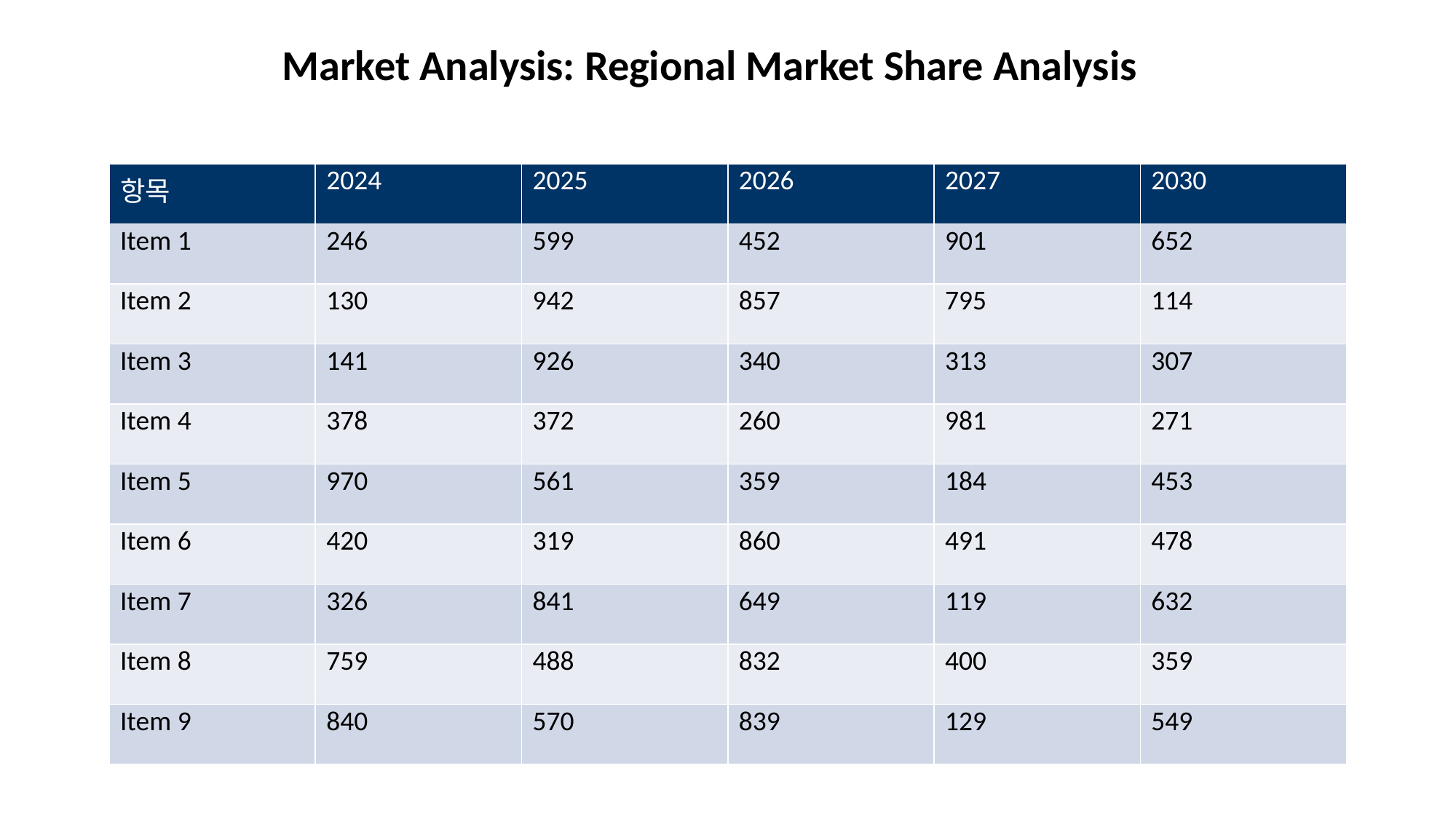

Market Analysis: Regional Market Share Analysis
#
| 항목 | 2024 | 2025 | 2026 | 2027 | 2030 |
| --- | --- | --- | --- | --- | --- |
| Item 1 | 246 | 599 | 452 | 901 | 652 |
| Item 2 | 130 | 942 | 857 | 795 | 114 |
| Item 3 | 141 | 926 | 340 | 313 | 307 |
| Item 4 | 378 | 372 | 260 | 981 | 271 |
| Item 5 | 970 | 561 | 359 | 184 | 453 |
| Item 6 | 420 | 319 | 860 | 491 | 478 |
| Item 7 | 326 | 841 | 649 | 119 | 632 |
| Item 8 | 759 | 488 | 832 | 400 | 359 |
| Item 9 | 840 | 570 | 839 | 129 | 549 |